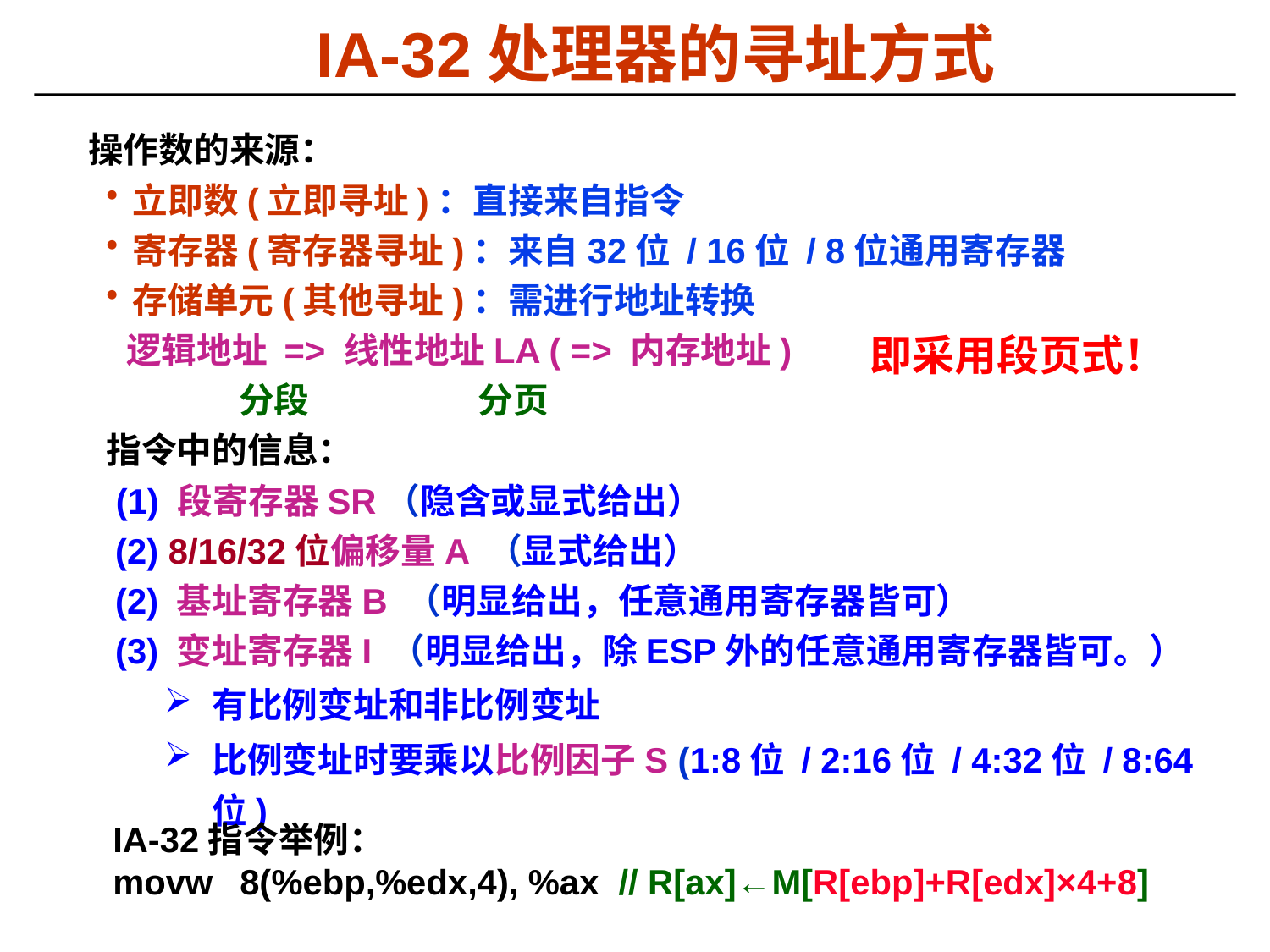

IA-32处理器的寻址方式
      操作数的来源：
立即数(立即寻址)：直接来自指令
寄存器(寄存器寻址)：来自32位 / 16位 / 8位通用寄存器
存储单元(其他寻址)：需进行地址转换
          逻辑地址 => 线性地址LA ( => 内存地址)
                        分段                     分页
指令中的信息：
 (1) 段寄存器SR（隐含或显式给出）
        (2) 8/16/32位偏移量A （显式给出）
        (2) 基址寄存器B （明显给出，任意通用寄存器皆可）
        (3) 变址寄存器I （明显给出，除ESP外的任意通用寄存器皆可。）
有比例变址和非比例变址
比例变址时要乘以比例因子S (1:8位 / 2:16位 / 4:32位 / 8:64位)

即采用段页式！
IA-32指令举例：
movw	8(%ebp,%edx,4), %ax  // R[ax]←M[R[ebp]+R[edx]×4+8]